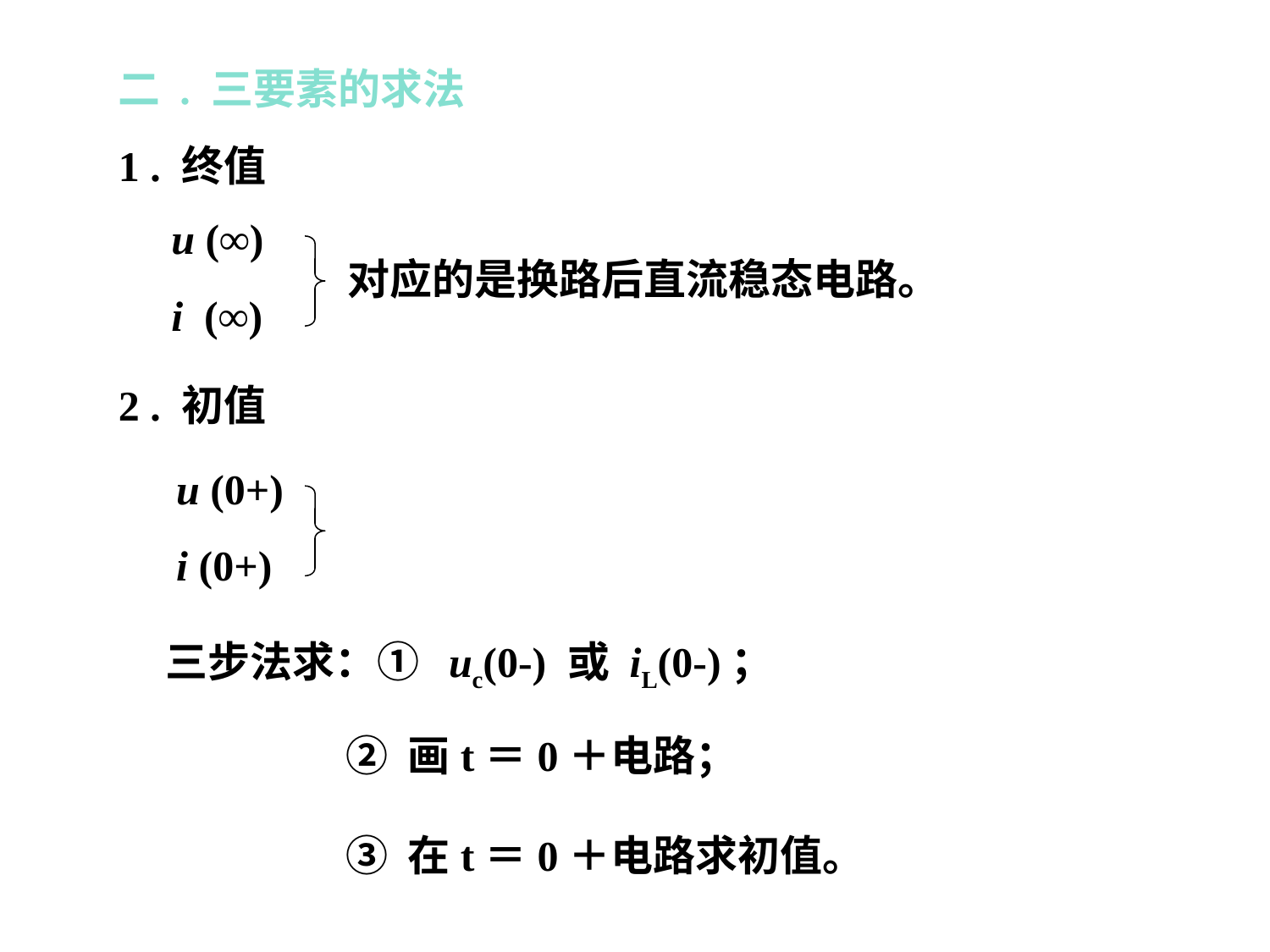

二 . 三要素的求法
          1 . 终值
               u (∞)

对应的是换路后直流稳态电路。
               i  (∞)
          2 . 初值
               u (0+)

               i (0+)
               三步法求：①  uc(0-) 或 iL(0-)；
                                   ② 画t＝0＋电路；
                                   ③ 在t＝0＋电路求初值。